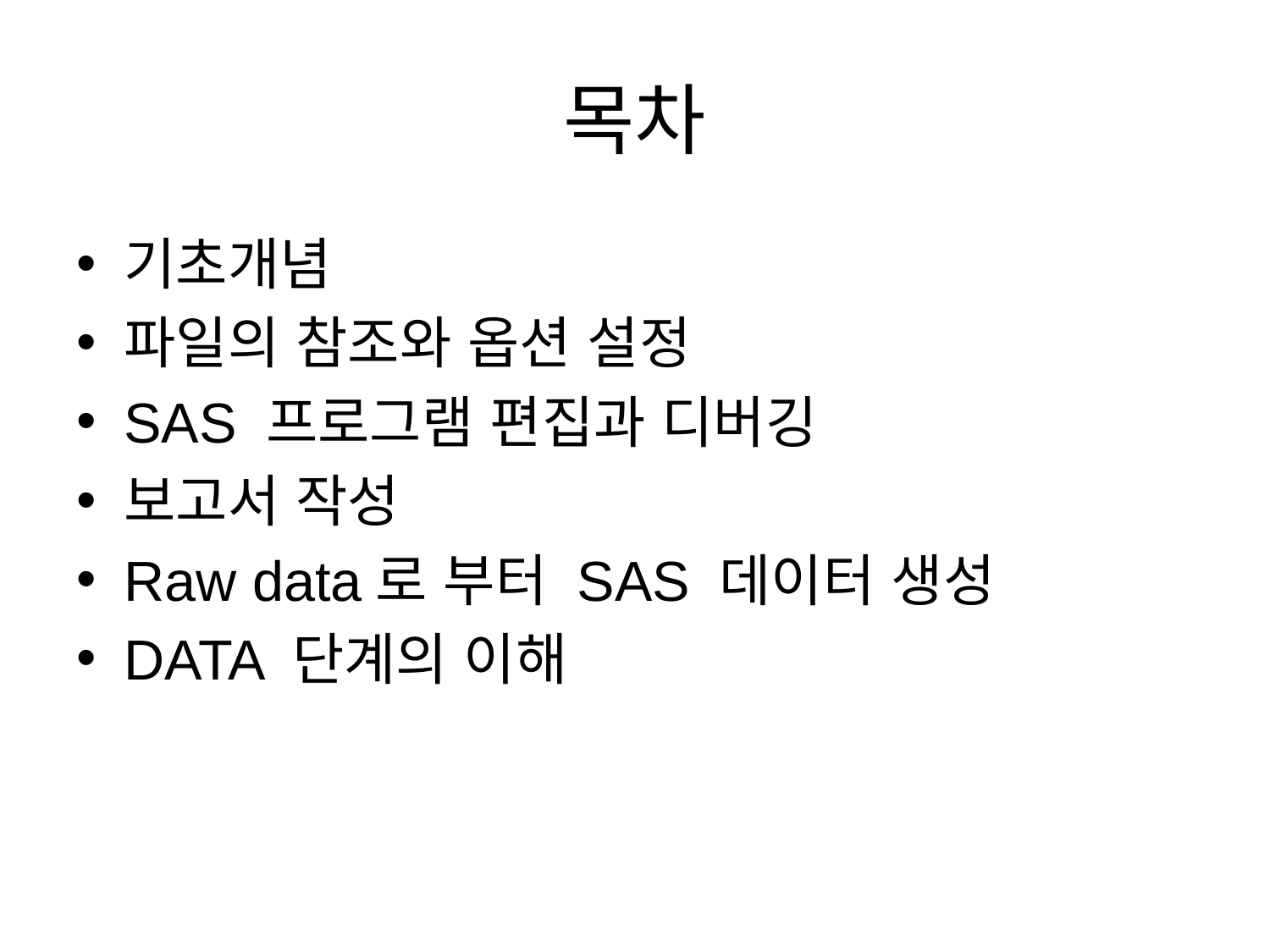

# 목차
기초개념
파일의 참조와 옵션 설정
SAS 프로그램 편집과 디버깅
보고서 작성
Raw data로 부터 SAS 데이터 생성
DATA 단계의 이해